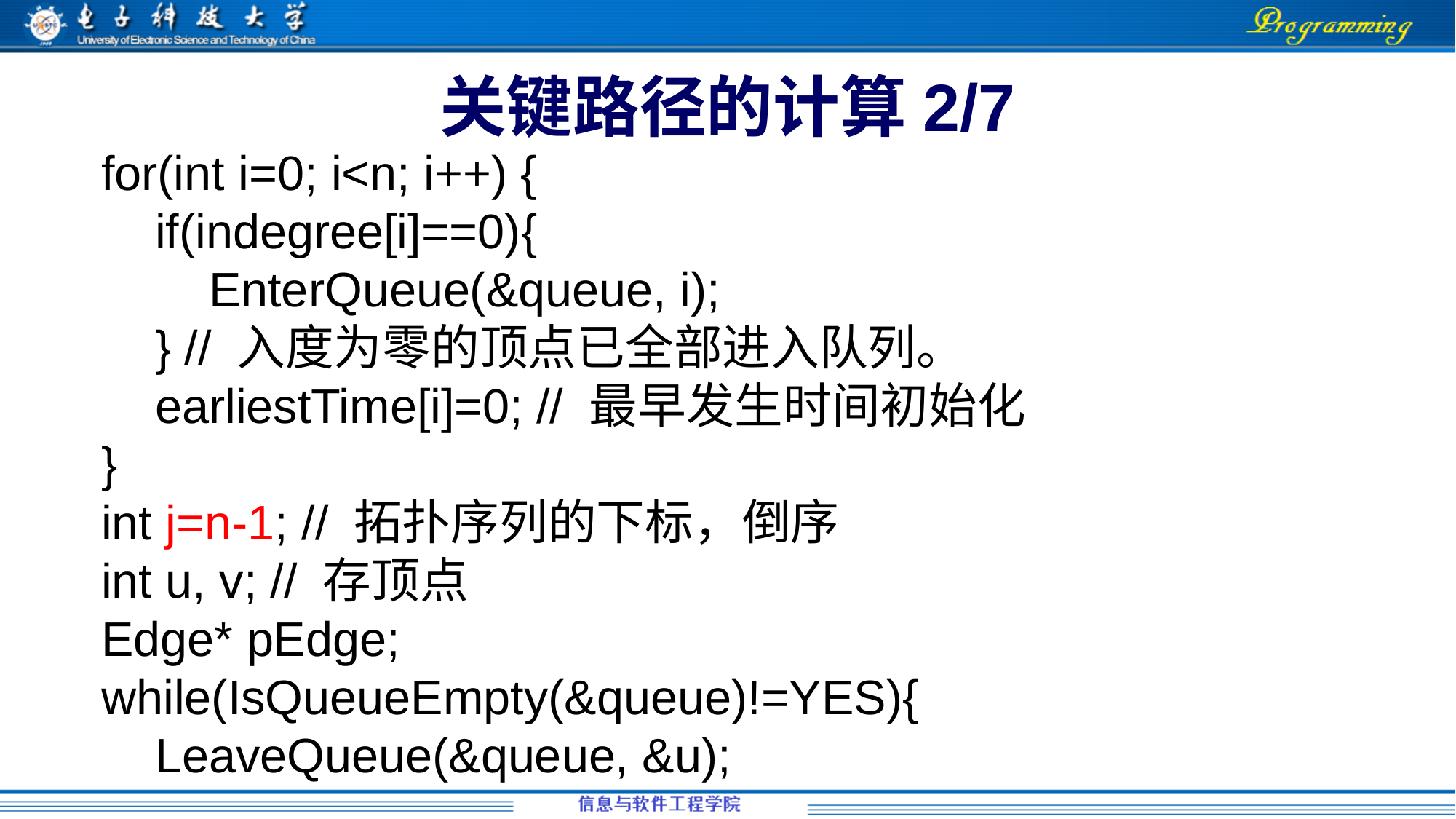

# 关键路径的计算2/7
    for(int i=0; i<n; i++) {
        if(indegree[i]==0){
            EnterQueue(&queue, i);
        } // 入度为零的顶点已全部进入队列。
        earliestTime[i]=0; // 最早发生时间初始化
    }
    int j=n-1; // 拓扑序列的下标，倒序
    int u, v; // 存顶点
    Edge* pEdge;
    while(IsQueueEmpty(&queue)!=YES){
        LeaveQueue(&queue, &u);